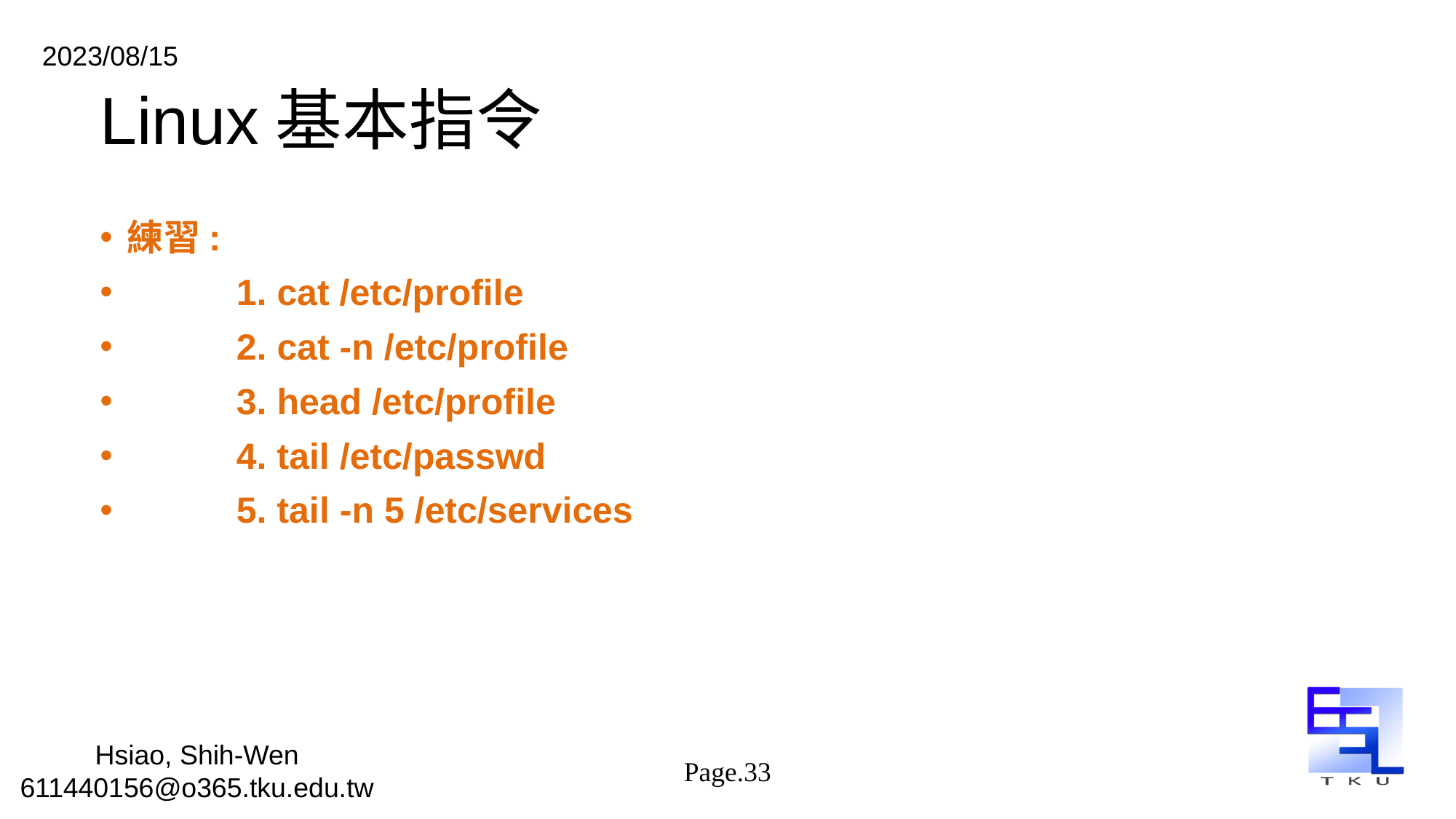

# Linux基本指令
練習:
	1. cat /etc/profile
	2. cat -n /etc/profile
	3. head /etc/profile
	4. tail /etc/passwd
	5. tail -n 5 /etc/services